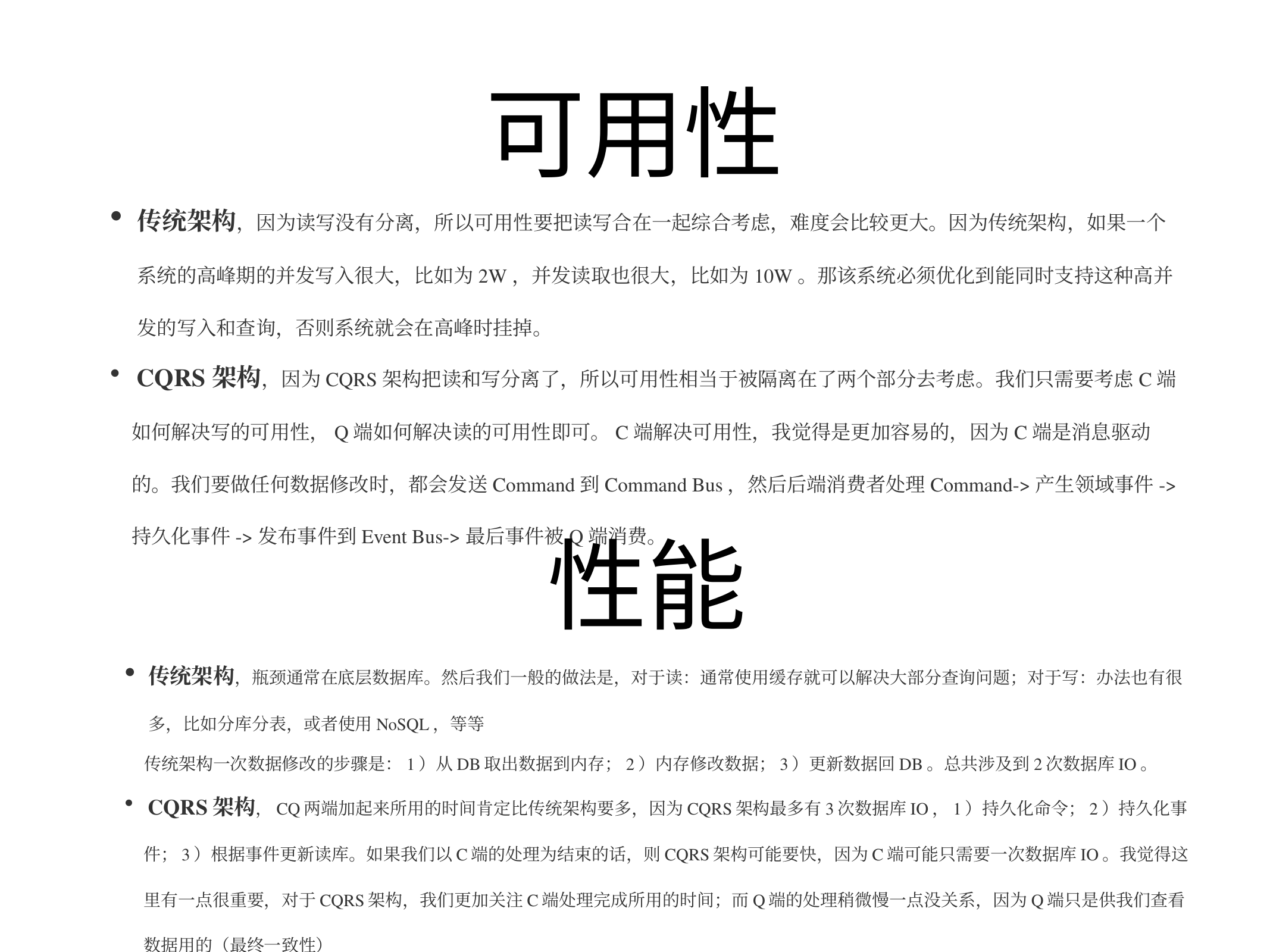

# 可用性
传统架构，因为读写没有分离，所以可用性要把读写合在一起综合考虑，难度会比较更大。因为传统架构，如果一个系统的高峰期的并发写入很大，比如为2W，并发读取也很大，比如为10W。那该系统必须优化到能同时支持这种高并发的写入和查询，否则系统就会在高峰时挂掉。
 CQRS架构，因为CQRS架构把读和写分离了，所以可用性相当于被隔离在了两个部分去考虑。我们只需要考虑C端如何解决写的可用性，Q端如何解决读的可用性即可。C端解决可用性，我觉得是更加容易的，因为C端是消息驱动的。我们要做任何数据修改时，都会发送Command到Command Bus，然后后端消费者处理Command->产生领域事件->持久化事件->发布事件到Event Bus->最后事件被Q端消费。
性能
传统架构，瓶颈通常在底层数据库。然后我们一般的做法是，对于读：通常使用缓存就可以解决大部分查询问题；对于写：办法也有很多，比如分库分表，或者使用NoSQL，等等
传统架构一次数据修改的步骤是：1）从DB取出数据到内存；2）内存修改数据；3）更新数据回DB。总共涉及到2次数据库IO。
 CQRS架构，CQ两端加起来所用的时间肯定比传统架构要多，因为CQRS架构最多有3次数据库IO，1）持久化命令；2）持久化事件；3）根据事件更新读库。如果我们以C端的处理为结束的话，则CQRS架构可能要快，因为C端可能只需要一次数据库IO。我觉得这里有一点很重要，对于CQRS架构，我们更加关注C端处理完成所用的时间；而Q端的处理稍微慢一点没关系，因为Q端只是供我们查看数据用的（最终一致性）